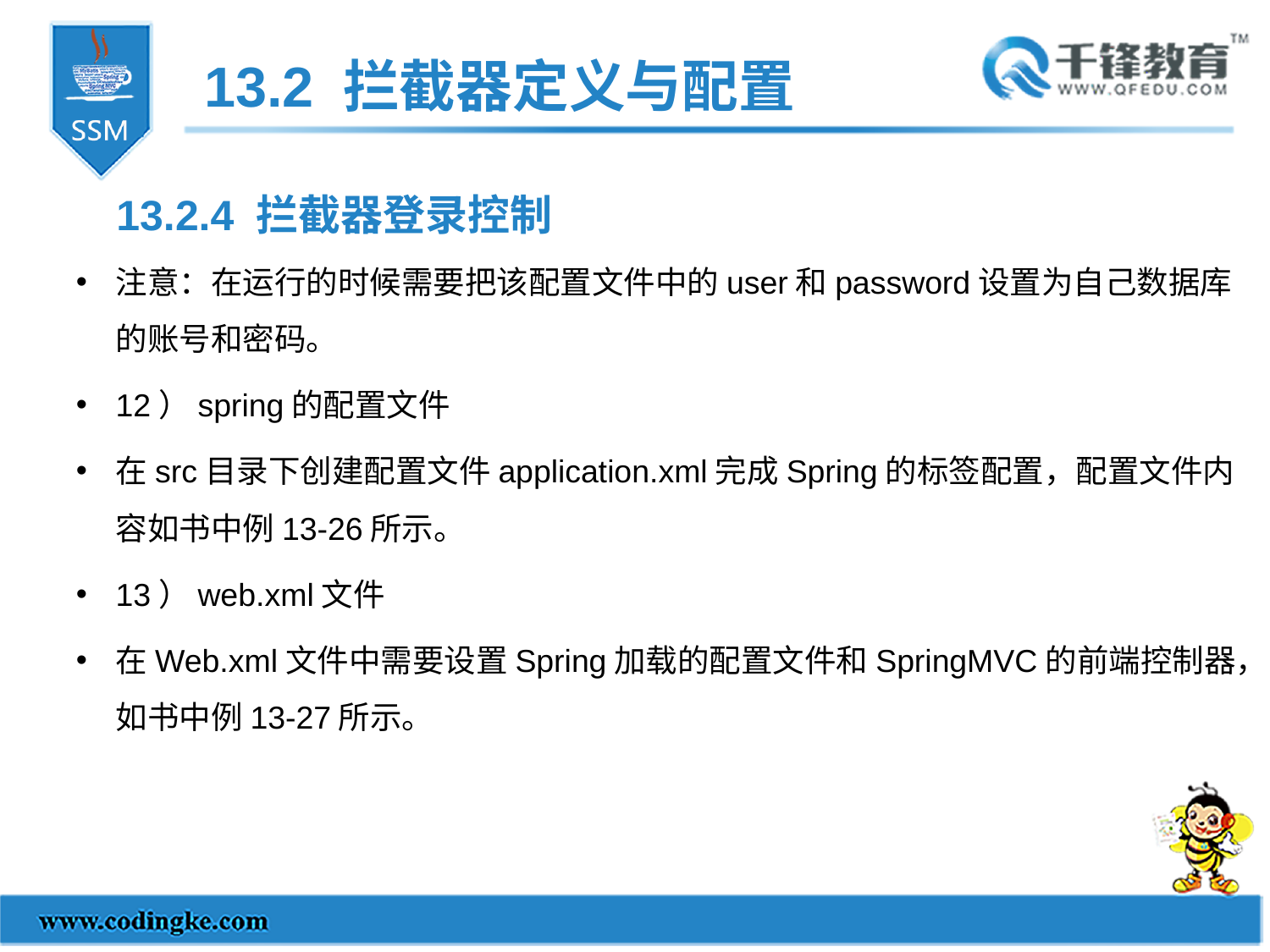

13.2 拦截器定义与配置
13.2.4 拦截器登录控制
注意：在运行的时候需要把该配置文件中的user和password设置为自己数据库的账号和密码。
12）spring的配置文件
在src目录下创建配置文件application.xml完成Spring的标签配置，配置文件内容如书中例13-26所示。
13）web.xml文件
在Web.xml文件中需要设置Spring加载的配置文件和SpringMVC的前端控制器，如书中例13-27所示。